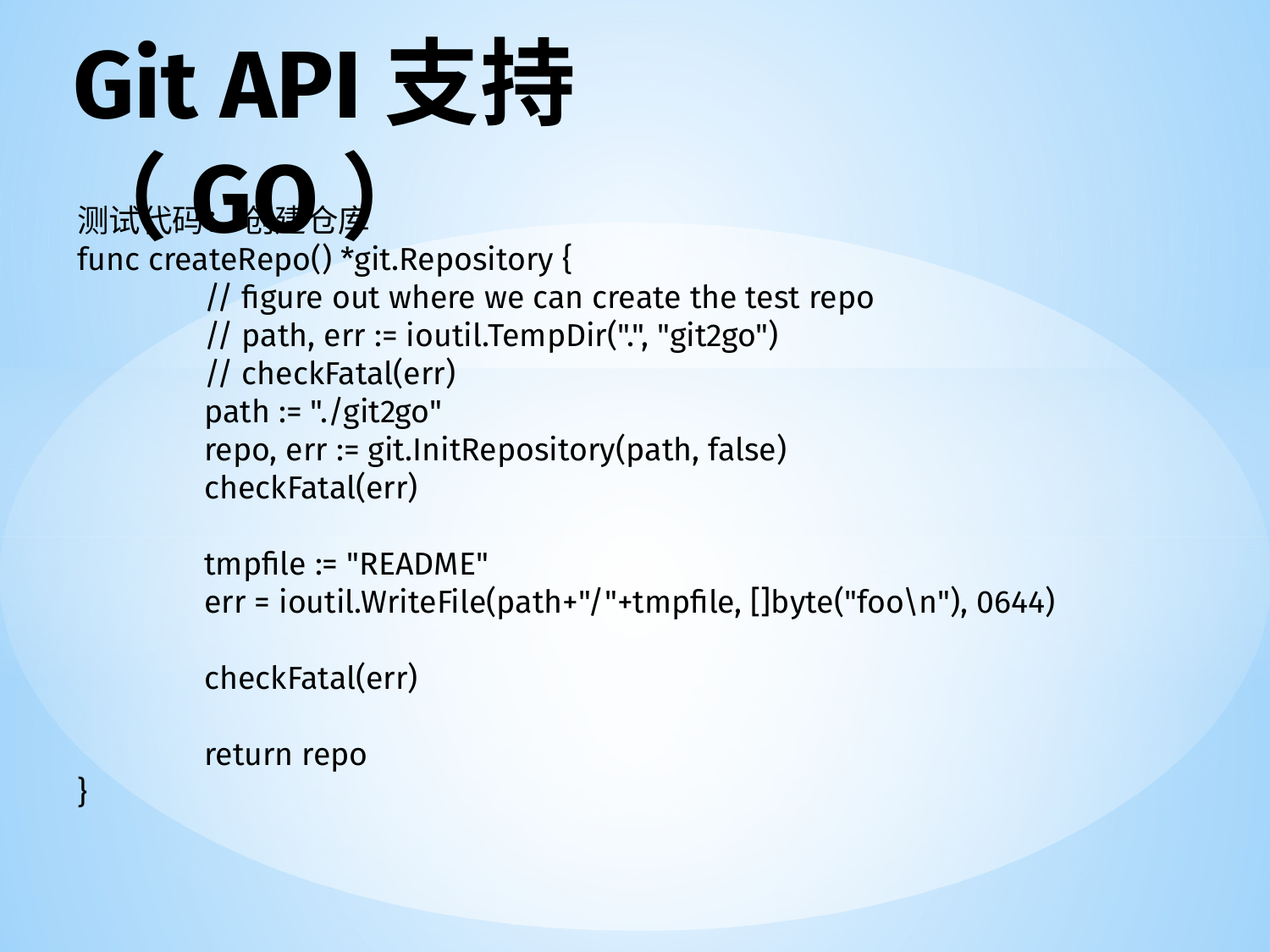

# Git API支持（GO）

测试代码： 创建仓库
func createRepo() *git.Repository {
	// figure out where we can create the test repo
	// path, err := ioutil.TempDir(".", "git2go")
	// checkFatal(err)
	path := "./git2go"
	repo, err := git.InitRepository(path, false)
	checkFatal(err)

	tmpfile := "README"
	err = ioutil.WriteFile(path+"/"+tmpfile, []byte("foo\n"), 0644)

	checkFatal(err)

	return repo
}